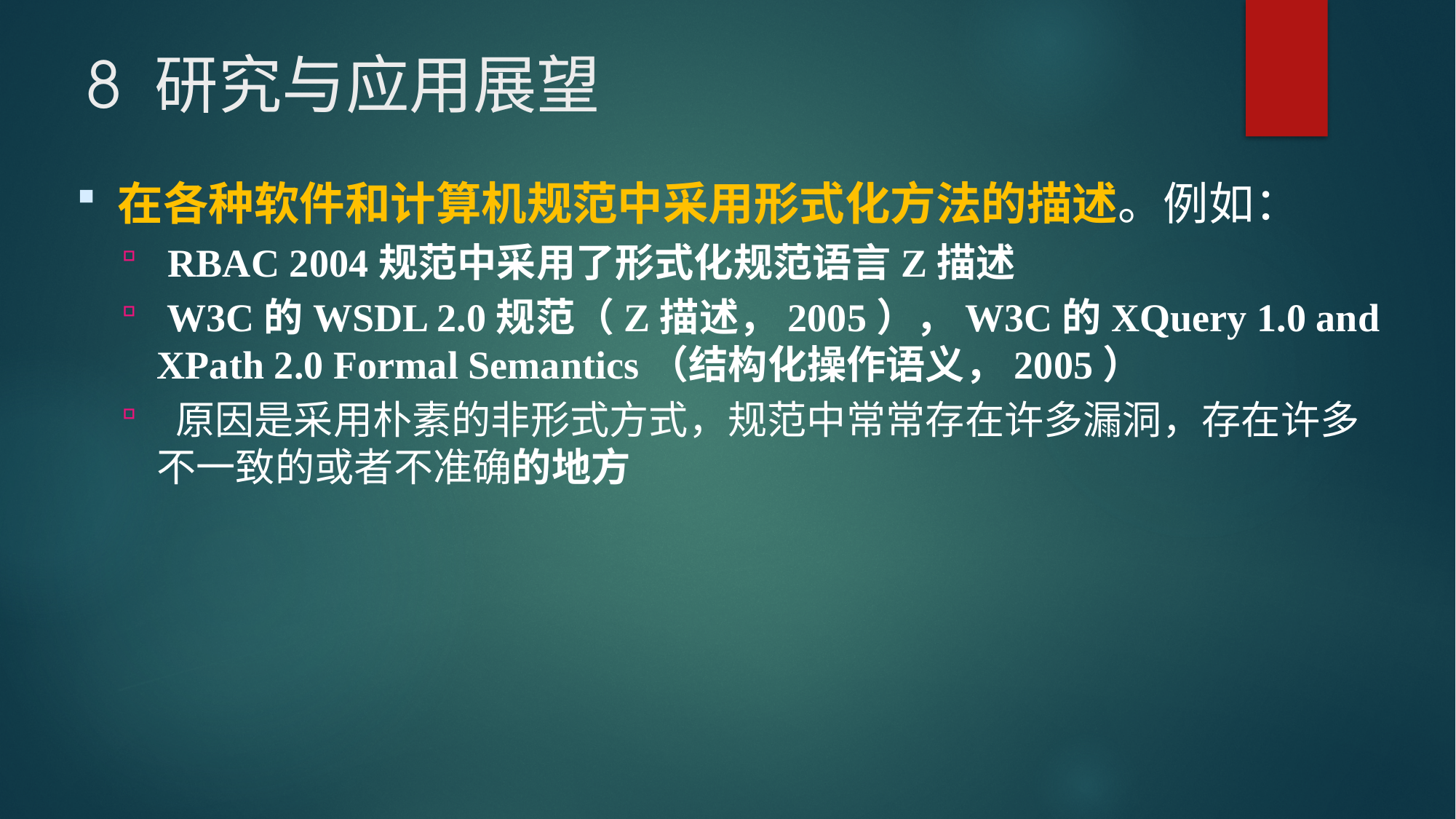

# 8 研究与应用展望
在各种软件和计算机规范中采用形式化方法的描述。例如：
 RBAC 2004规范中采用了形式化规范语言Z描述
 W3C的WSDL 2.0规范（Z描述，2005），W3C的XQuery 1.0 and XPath 2.0 Formal Semantics（结构化操作语义，2005）
 原因是采用朴素的非形式方式，规范中常常存在许多漏洞，存在许多不一致的或者不准确的地方